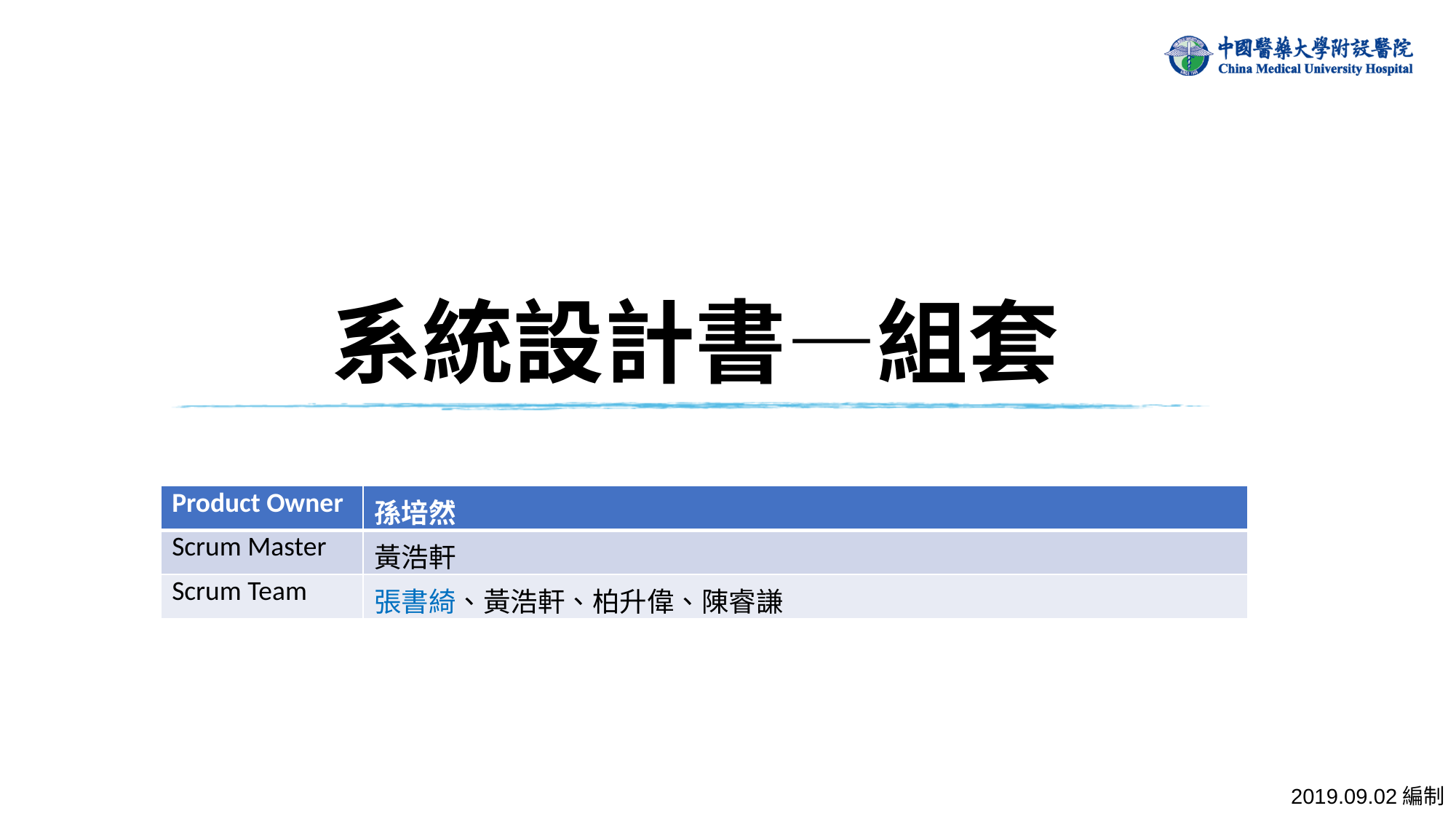

# 系統設計書—組套
| Product Owner | 孫培然 |
| --- | --- |
| Scrum Master | 黃浩軒 |
| Scrum Team | 張書綺、黃浩軒、柏升偉、陳睿謙 |
2019.09.02編制